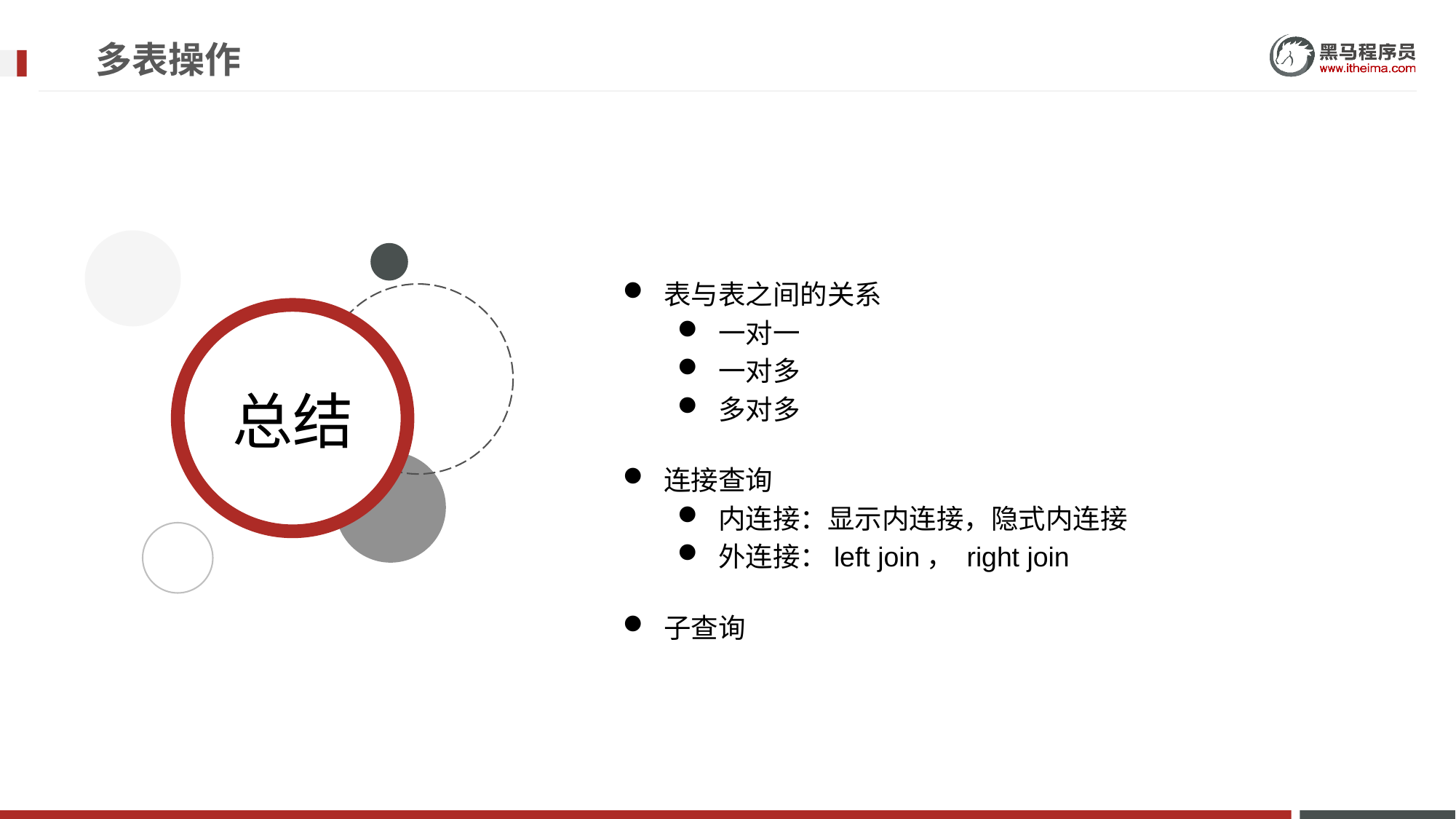

# 多表操作
表与表之间的关系
一对一
一对多
多对多
连接查询
内连接：显示内连接，隐式内连接
外连接：left join， right join
子查询